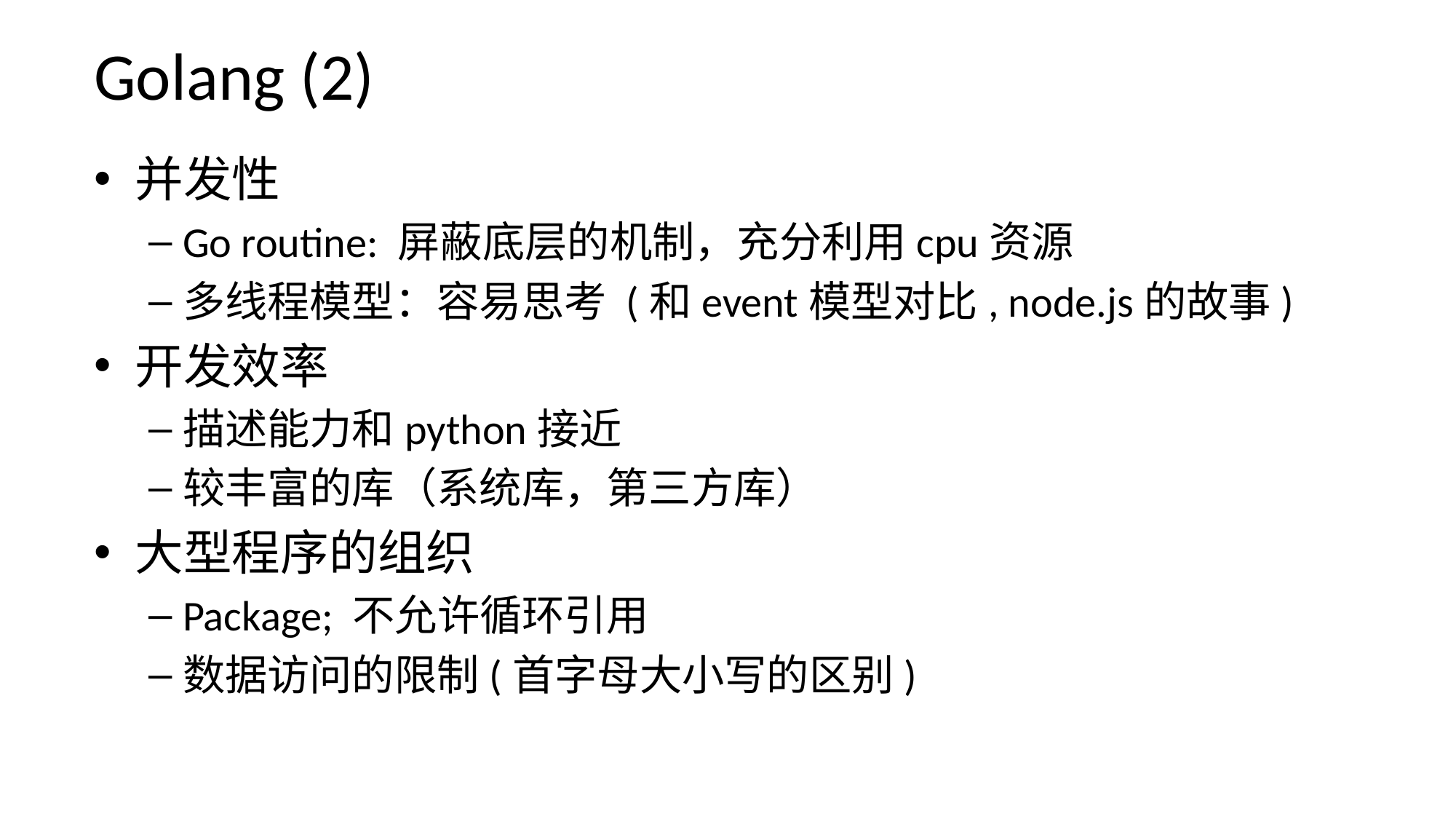

# Golang (2)
并发性
Go routine: 屏蔽底层的机制，充分利用cpu资源
多线程模型：容易思考 (和event模型对比, node.js的故事)
开发效率
描述能力和python接近
较丰富的库（系统库，第三方库）
大型程序的组织
Package; 不允许循环引用
数据访问的限制(首字母大小写的区别)